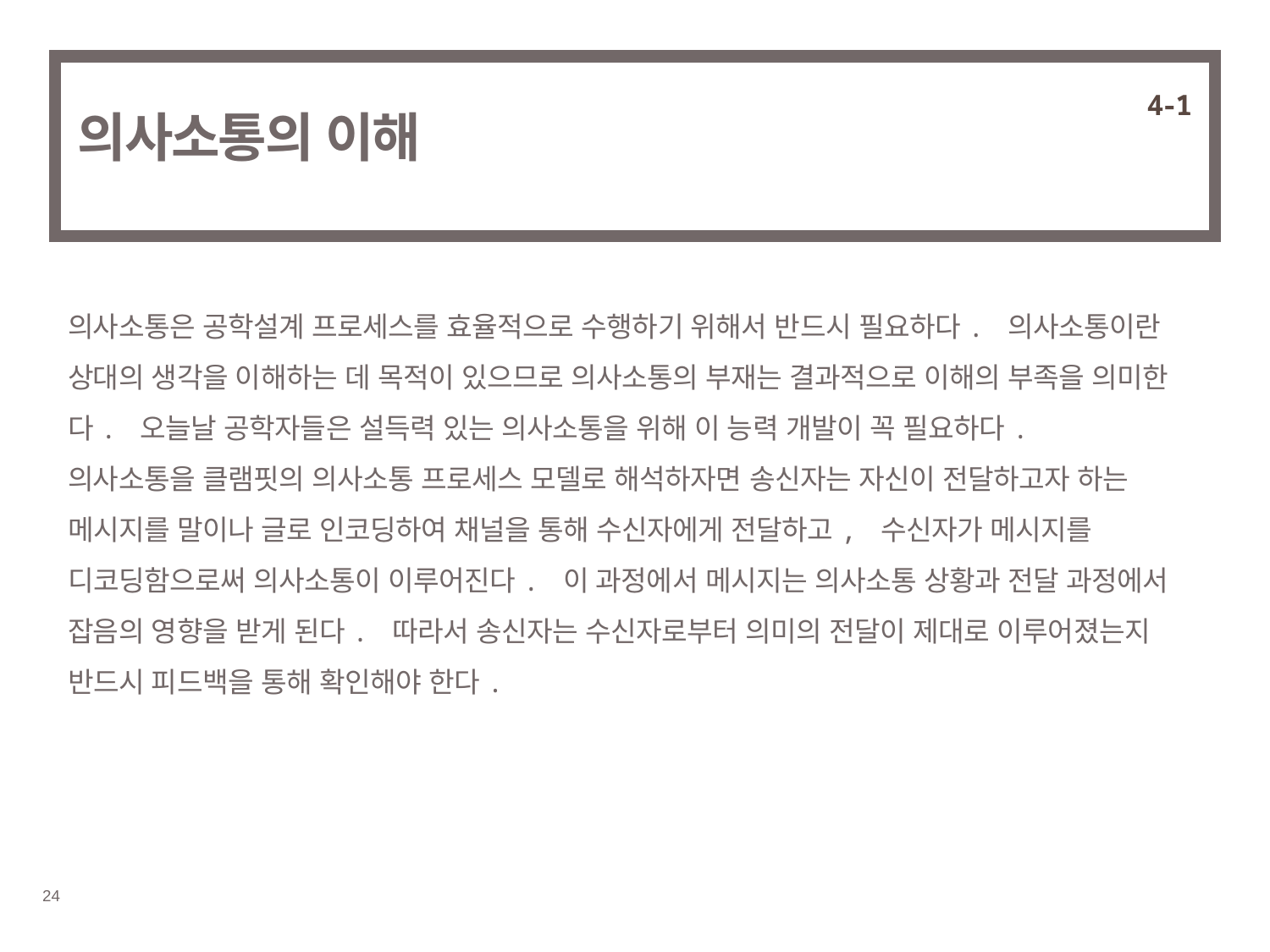

4-1

# 의사소통의 이해
의사소통은 공학설계 프로세스를 효율적으로 수행하기 위해서 반드시 필요하다. 의사소통이란 상대의 생각을 이해하는 데 목적이 있으므로 의사소통의 부재는 결과적으로 이해의 부족을 의미한다. 오늘날 공학자들은 설득력 있는 의사소통을 위해 이 능력 개발이 꼭 필요하다.
의사소통을 클램핏의 의사소통 프로세스 모델로 해석하자면 송신자는 자신이 전달하고자 하는 메시지를 말이나 글로 인코딩하여 채널을 통해 수신자에게 전달하고, 수신자가 메시지를 디코딩함으로써 의사소통이 이루어진다. 이 과정에서 메시지는 의사소통 상황과 전달 과정에서 잡음의 영향을 받게 된다. 따라서 송신자는 수신자로부터 의미의 전달이 제대로 이루어졌는지 반드시 피드백을 통해 확인해야 한다.